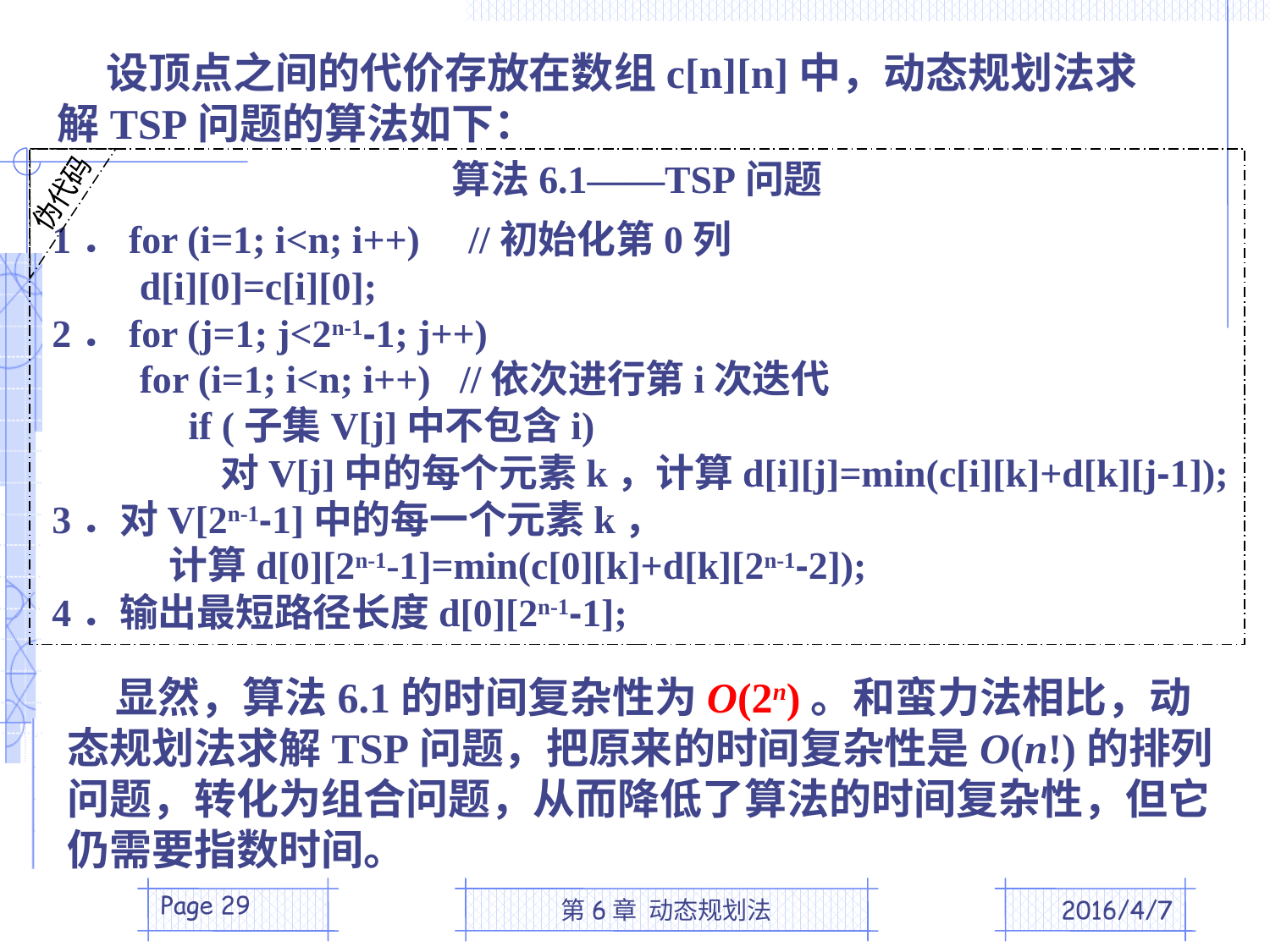

设顶点之间的代价存放在数组c[n][n]中，动态规划法求解TSP问题的算法如下：
算法6.1——TSP问题
 1．for (i=1; i<n; i++)     //初始化第0列
          d[i][0]=c[i][0];
 2．for (j=1; j<2n-1-1; j++)
          for (i=1; i<n; i++)   //依次进行第i次迭代
               if (子集V[j]中不包含i)
                   对V[j]中的每个元素k，计算d[i][j]=min(c[i][k]+d[k][j-1]);
 3．对V[2n-1-1]中的每一个元素k，
       	计算d[0][2n-1-1]=min(c[0][k]+d[k][2n-1-2]);
 4．输出最短路径长度d[0][2n-1-1];

伪代码
    显然，算法6.1的时间复杂性为O(2n)。和蛮力法相比，动态规划法求解TSP问题，把原来的时间复杂性是O(n!)的排列问题，转化为组合问题，从而降低了算法的时间复杂性，但它仍需要指数时间。
Page 29
第6章  动态规划法
2016/4/7